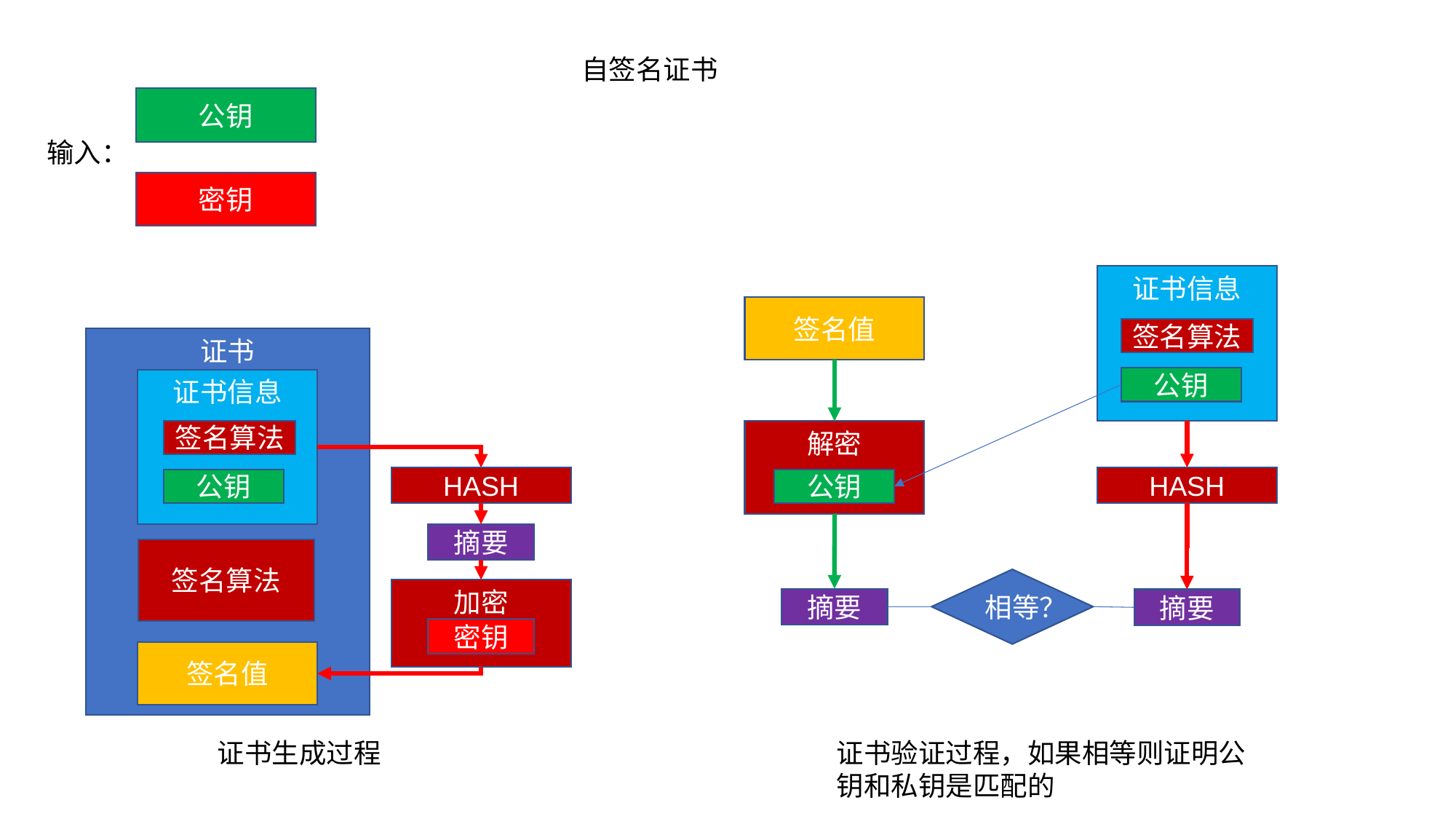

自签名证书
公钥
输入：
密钥
证书信息
签名值
签名算法
证书
公钥
证书信息
签名算法
解密
HASH
HASH
公钥
公钥
摘要
签名算法
相等？
加密
摘要
摘要
密钥
签名值
证书生成过程
证书验证过程，如果相等则证明公钥和私钥是匹配的